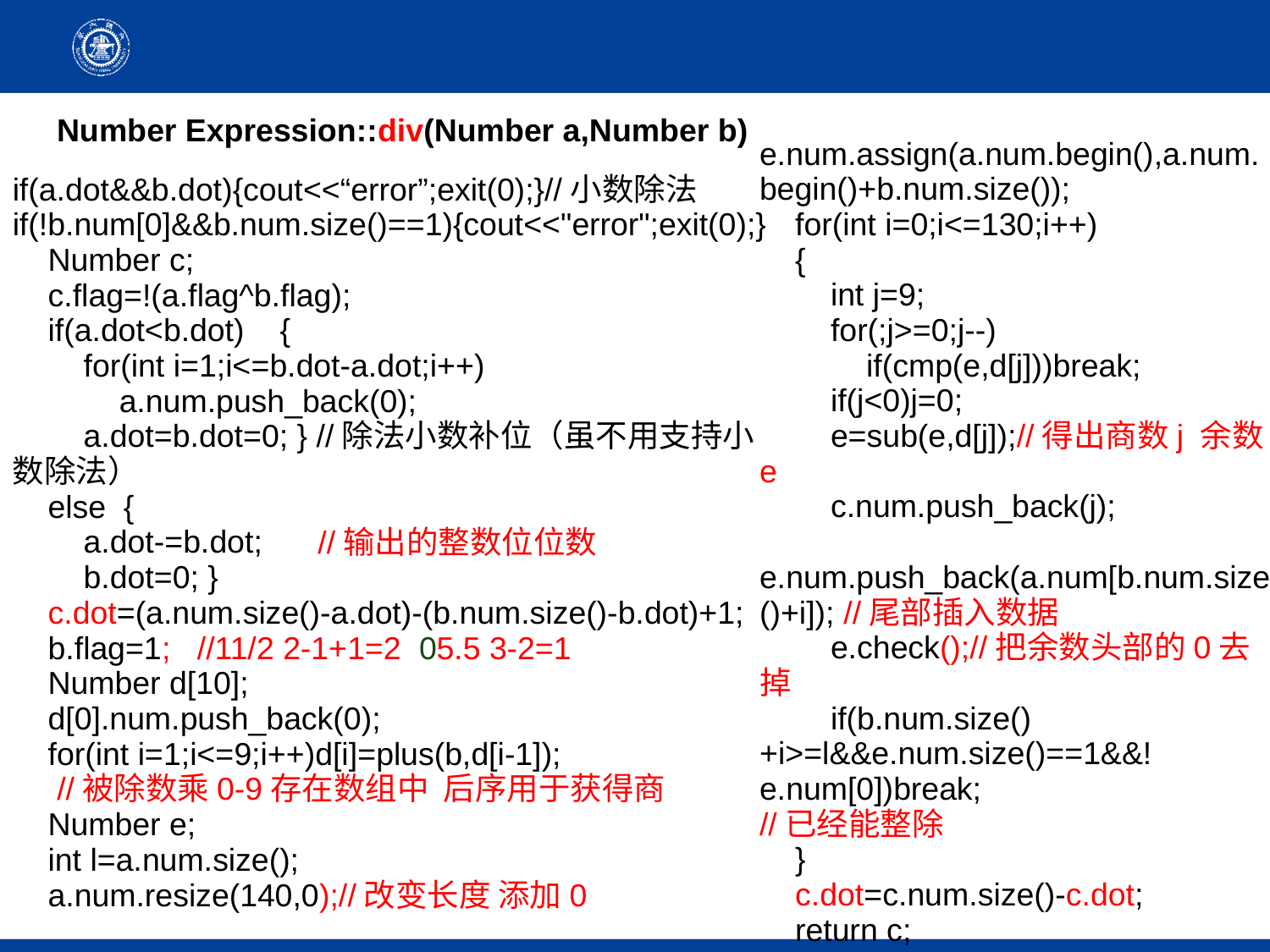

Number Expression::div(Number a,Number b)

e.num.assign(a.num.begin(),a.num.begin()+b.num.size());
    for(int i=0;i<=130;i++)
    {
        int j=9;
        for(;j>=0;j--)
            if(cmp(e,d[j]))break;
        if(j<0)j=0;
        e=sub(e,d[j]);//得出商数j 余数e
        c.num.push_back(j);
        e.num.push_back(a.num[b.num.size()+i]); //尾部插入数据
        e.check();//把余数头部的0去掉
        if(b.num.size()+i>=l&&e.num.size()==1&&!e.num[0])break;
//已经能整除
    }
    c.dot=c.num.size()-c.dot;
    return c;
if(a.dot&&b.dot){cout<<“error”;exit(0);}//小数除法
if(!b.num[0]&&b.num.size()==1){cout<<"error";exit(0);}
    Number c;
    c.flag=!(a.flag^b.flag);
    if(a.dot<b.dot)    {
        for(int i=1;i<=b.dot-a.dot;i++)
            a.num.push_back(0);
        a.dot=b.dot=0; } //除法小数补位（虽不用支持小数除法）
    else  {
        a.dot-=b.dot;
        b.dot=0; }
    c.dot=(a.num.size()-a.dot)-(b.num.size()-b.dot)+1;
    b.flag=1;   //11/2 2-1+1=2  05.5 3-2=1
    Number d[10];
    d[0].num.push_back(0);
    for(int i=1;i<=9;i++)d[i]=plus(b,d[i-1]);
     //被除数乘0-9存在数组中  后序用于获得商
    Number e;
    int l=a.num.size();
    a.num.resize(140,0);//改变长度 添加0
//输出的整数位位数